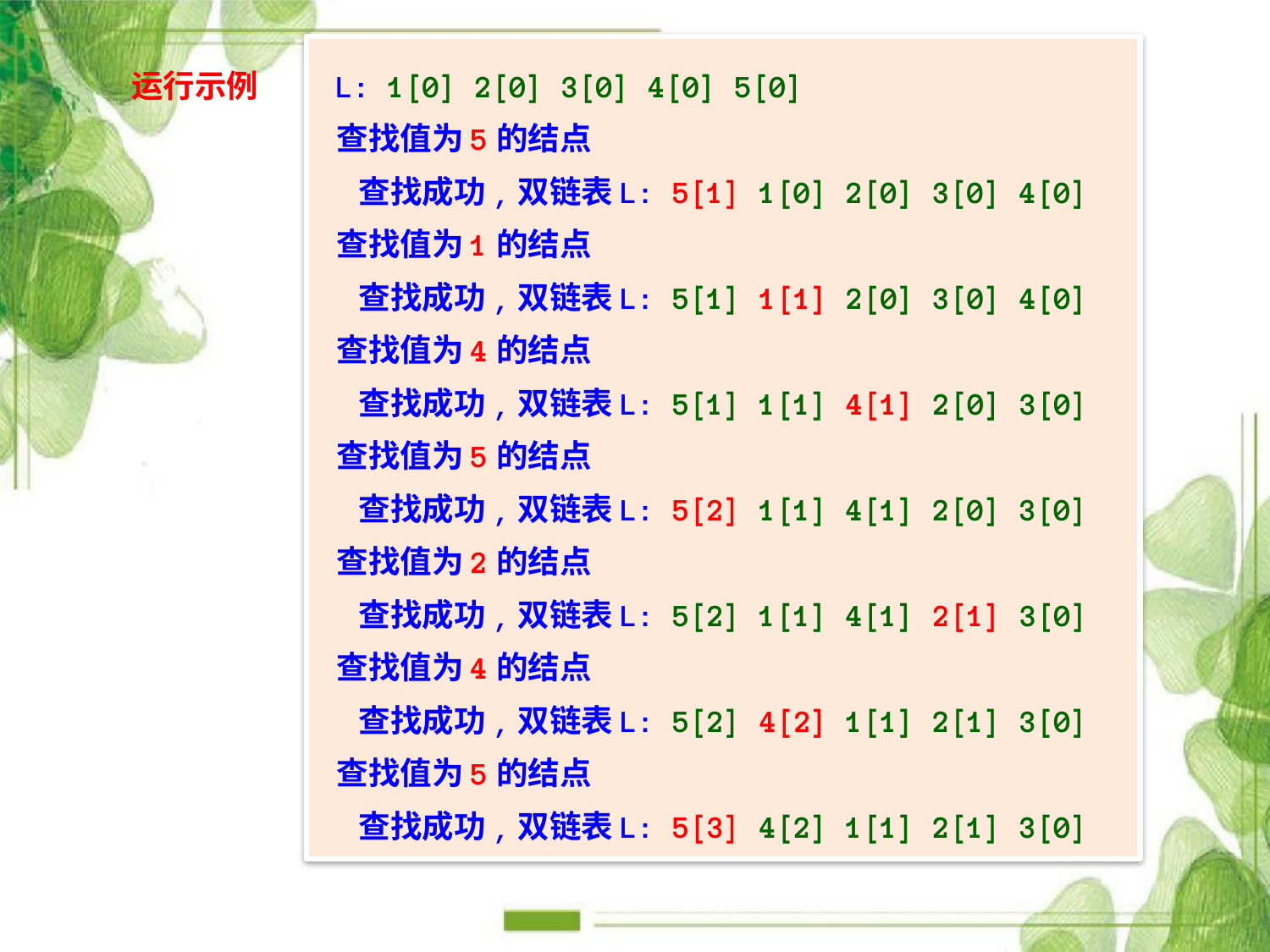

L: 1[0] 2[0] 3[0] 4[0] 5[0]
查找值为5的结点
  查找成功,双链表L: 5[1] 1[0] 2[0] 3[0] 4[0]
查找值为1的结点
  查找成功,双链表L: 5[1] 1[1] 2[0] 3[0] 4[0]
查找值为4的结点
  查找成功,双链表L: 5[1] 1[1] 4[1] 2[0] 3[0]
查找值为5的结点
  查找成功,双链表L: 5[2] 1[1] 4[1] 2[0] 3[0]
查找值为2的结点
  查找成功,双链表L: 5[2] 1[1] 4[1] 2[1] 3[0]
查找值为4的结点
  查找成功,双链表L: 5[2] 4[2] 1[1] 2[1] 3[0]
查找值为5的结点
  查找成功,双链表L: 5[3] 4[2] 1[1] 2[1] 3[0]
运行示例